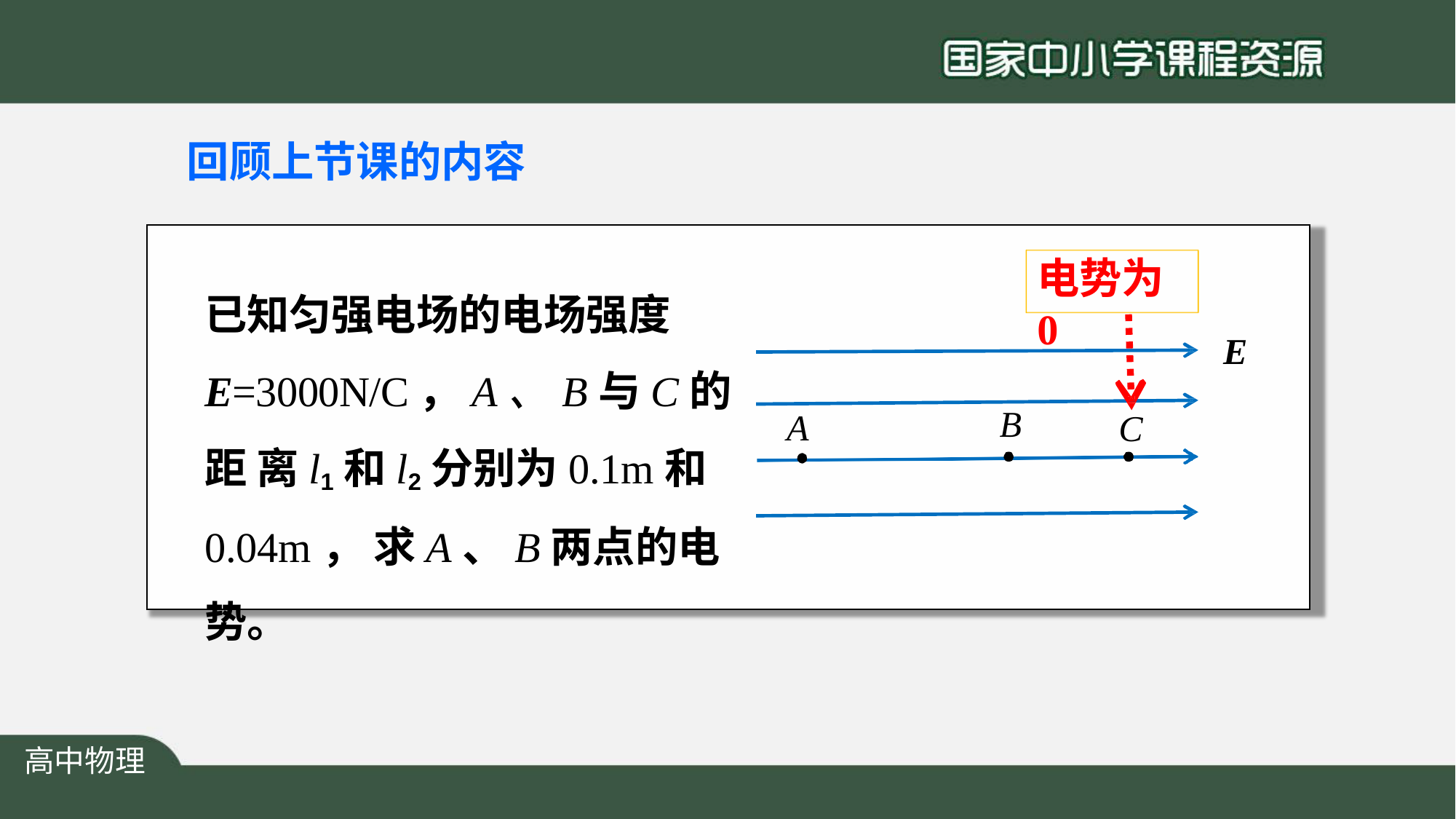

# 回顾上节课的内容

电势为0
已知匀强电场的电场强度

E
E=3000N/C，A、B与C的距 离l1和l2分别为0.1m和0.04m， 求A、B两点的电势。

B
A
C

高中物理